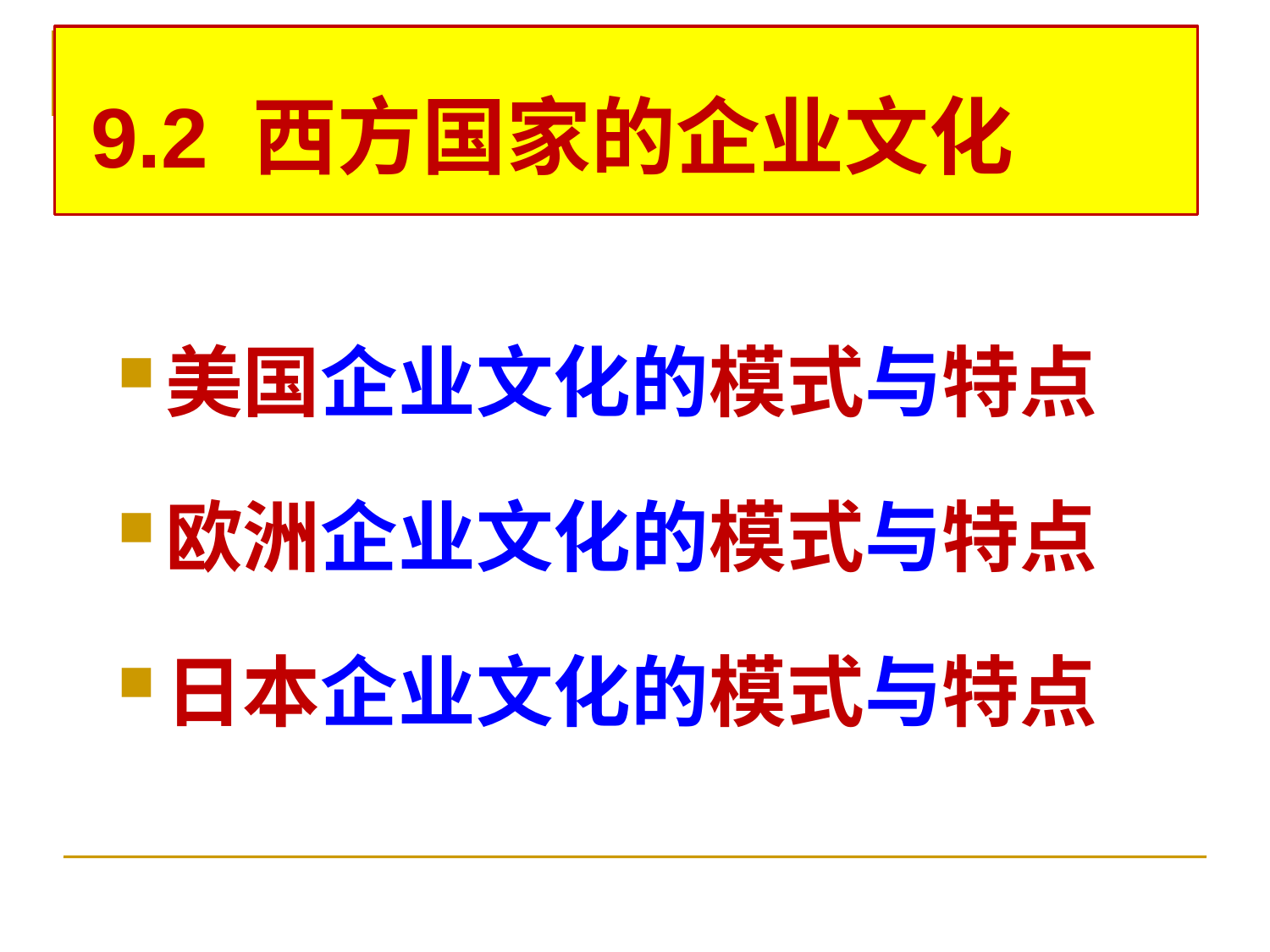

# 9.2 西方国家的企业文化
美国企业文化的模式与特点
欧洲企业文化的模式与特点
日本企业文化的模式与特点

9